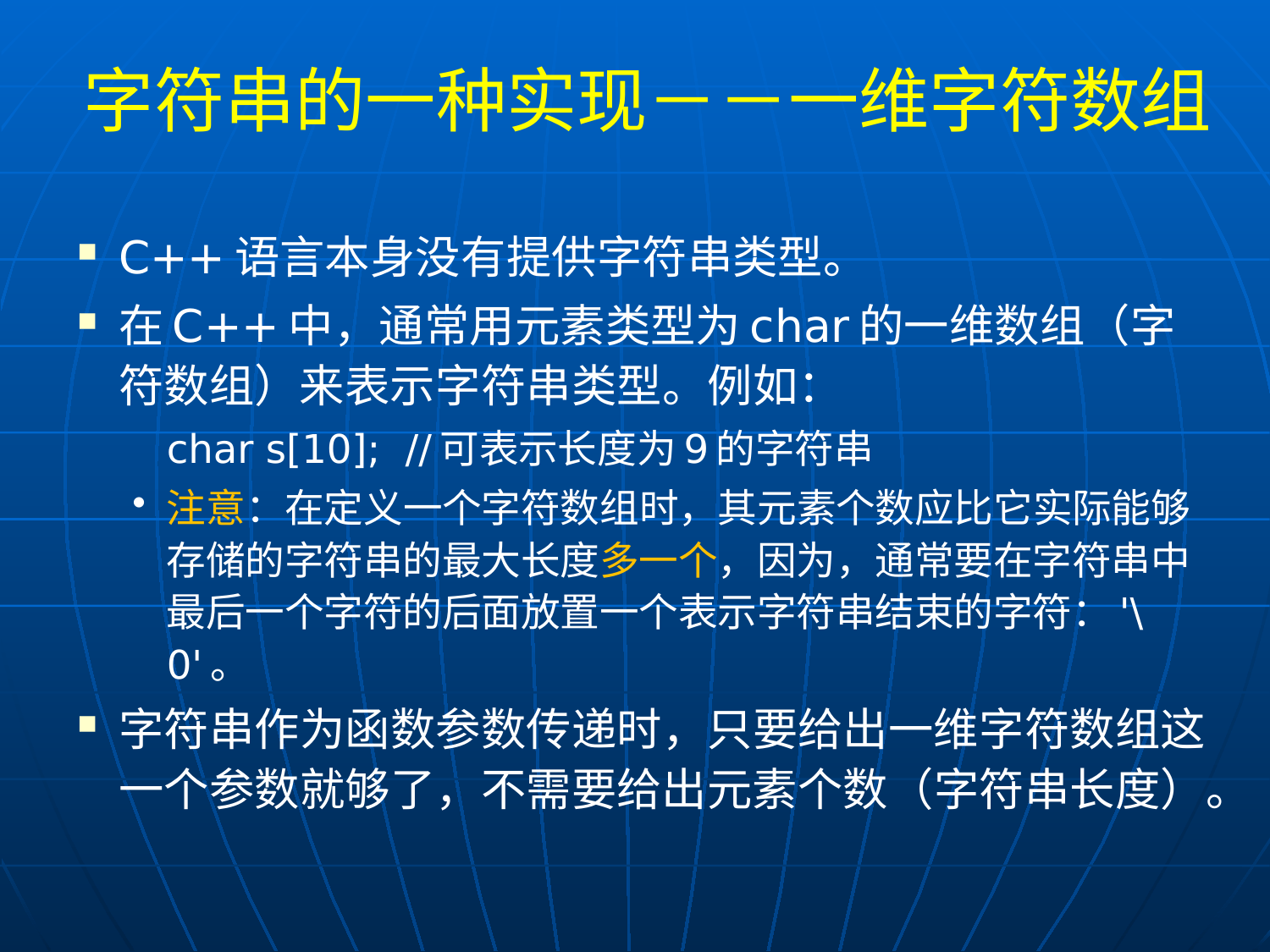

# 字符串的一种实现－－一维字符数组
C++语言本身没有提供字符串类型。
在C++中，通常用元素类型为char的一维数组（字符数组）来表示字符串类型。例如：
	char s[10];  //可表示长度为9的字符串
注意：在定义一个字符数组时，其元素个数应比它实际能够存储的字符串的最大长度多一个，因为，通常要在字符串中最后一个字符的后面放置一个表示字符串结束的字符：'\0'。
字符串作为函数参数传递时，只要给出一维字符数组这一个参数就够了，不需要给出元素个数（字符串长度）。